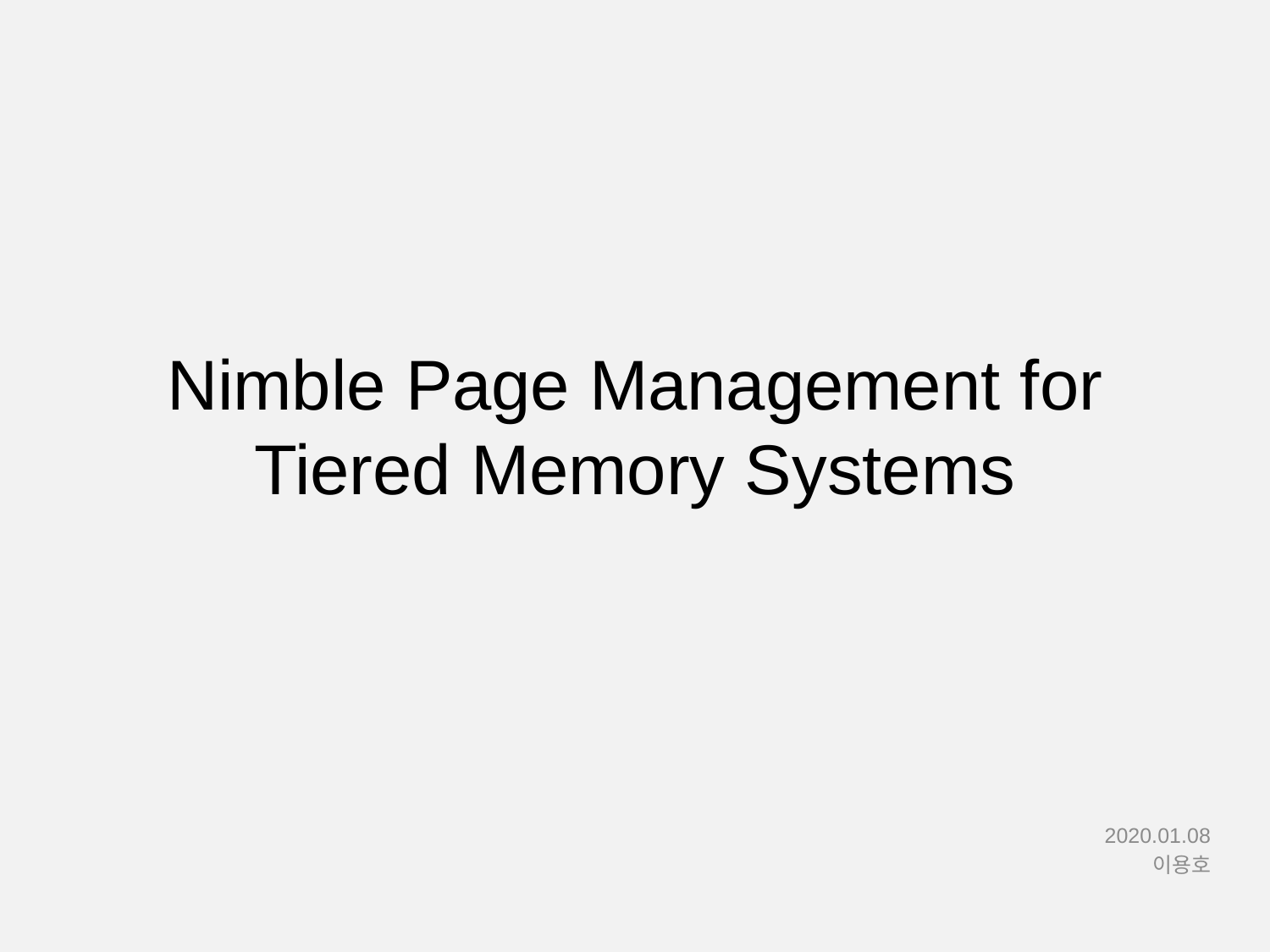

# Nimble Page Management for Tiered Memory Systems
2020.01.08
이용호